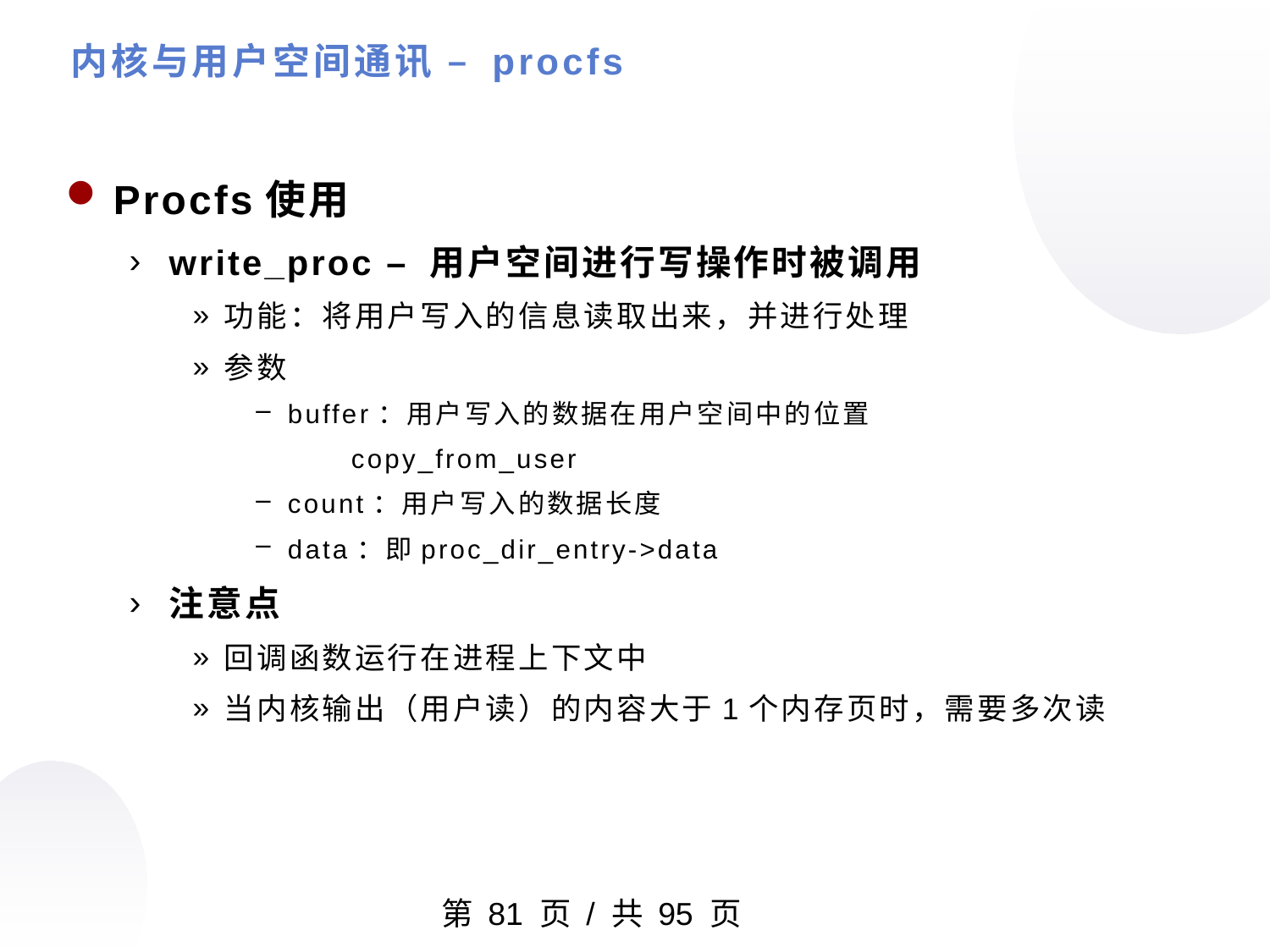

内核与用户空间通讯 – procfs

Procfs使用
write_proc – 用户空间进行写操作时被调用
功能：将用户写入的信息读取出来，并进行处理
参数
buffer：用户写入的数据在用户空间中的位置
copy_from_user
count：用户写入的数据长度
data：即proc_dir_entry->data
注意点
回调函数运行在进程上下文中
当内核输出（用户读）的内容大于1个内存页时，需要多次读

第 81 页 / 共 95 页